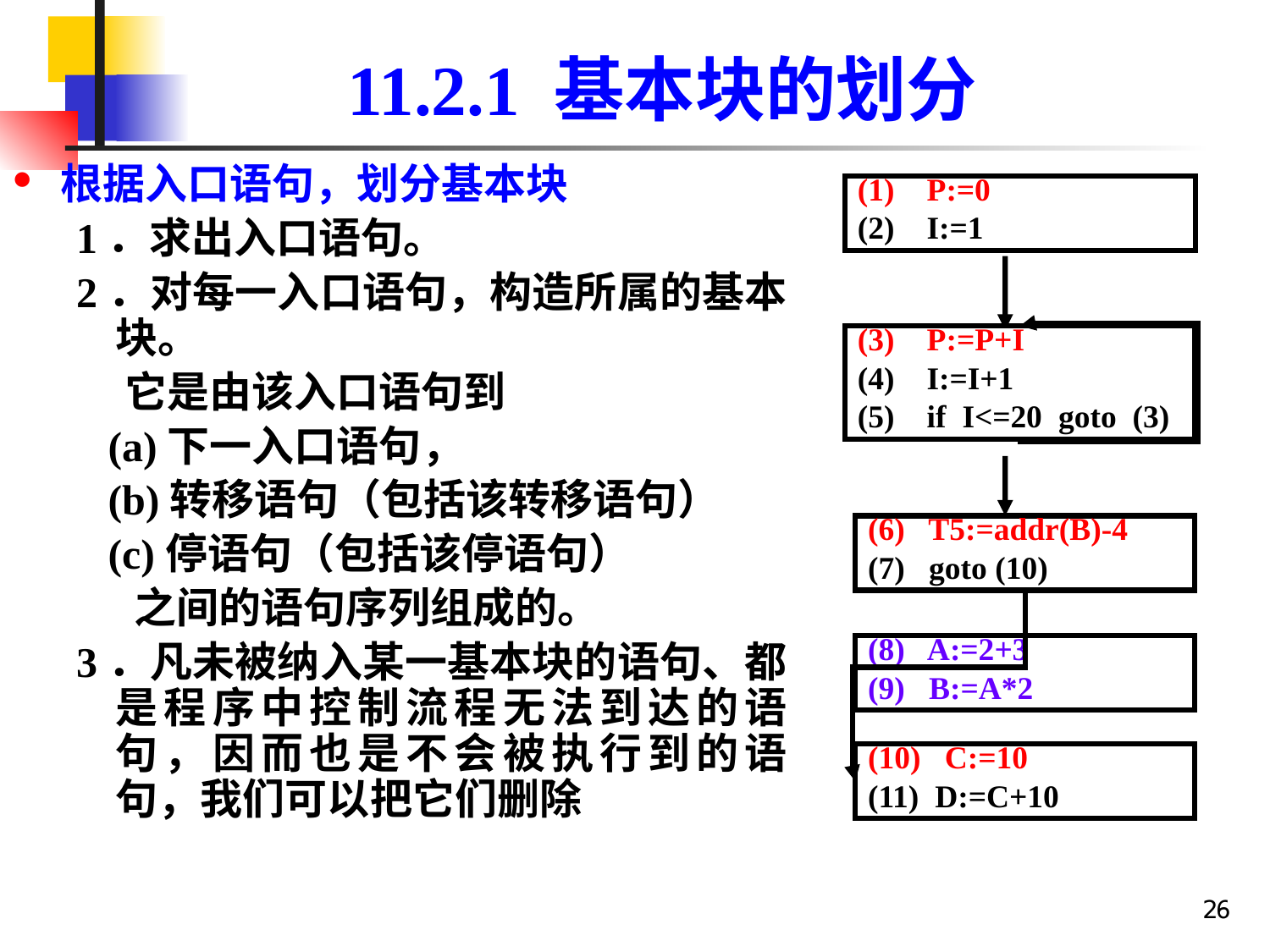

# 11.2.1 基本块的划分
根据入口语句，划分基本块
1．求出入口语句。
2．对每一入口语句，构造所属的基本块。
    它是由该入口语句到
   (a)下一入口语句，
   (b)转移语句（包括该转移语句）
   (c)停语句（包括该停语句）
     之间的语句序列组成的。
3．凡未被纳入某一基本块的语句、都是程序中控制流程无法到达的语句，因而也是不会被执行到的语句，我们可以把它们删除
(1)    P:=0
(2)    I:=1

(3)    P:=P+I
(4)    I:=I+1
(5)    if  I<=20  goto  (3)

(6)   T5:=addr(B)-4
(7)   goto (10)
(8)   A:=2+3
(9)   B:=A*2
(10)   C:=10
(11)  D:=C+10
26